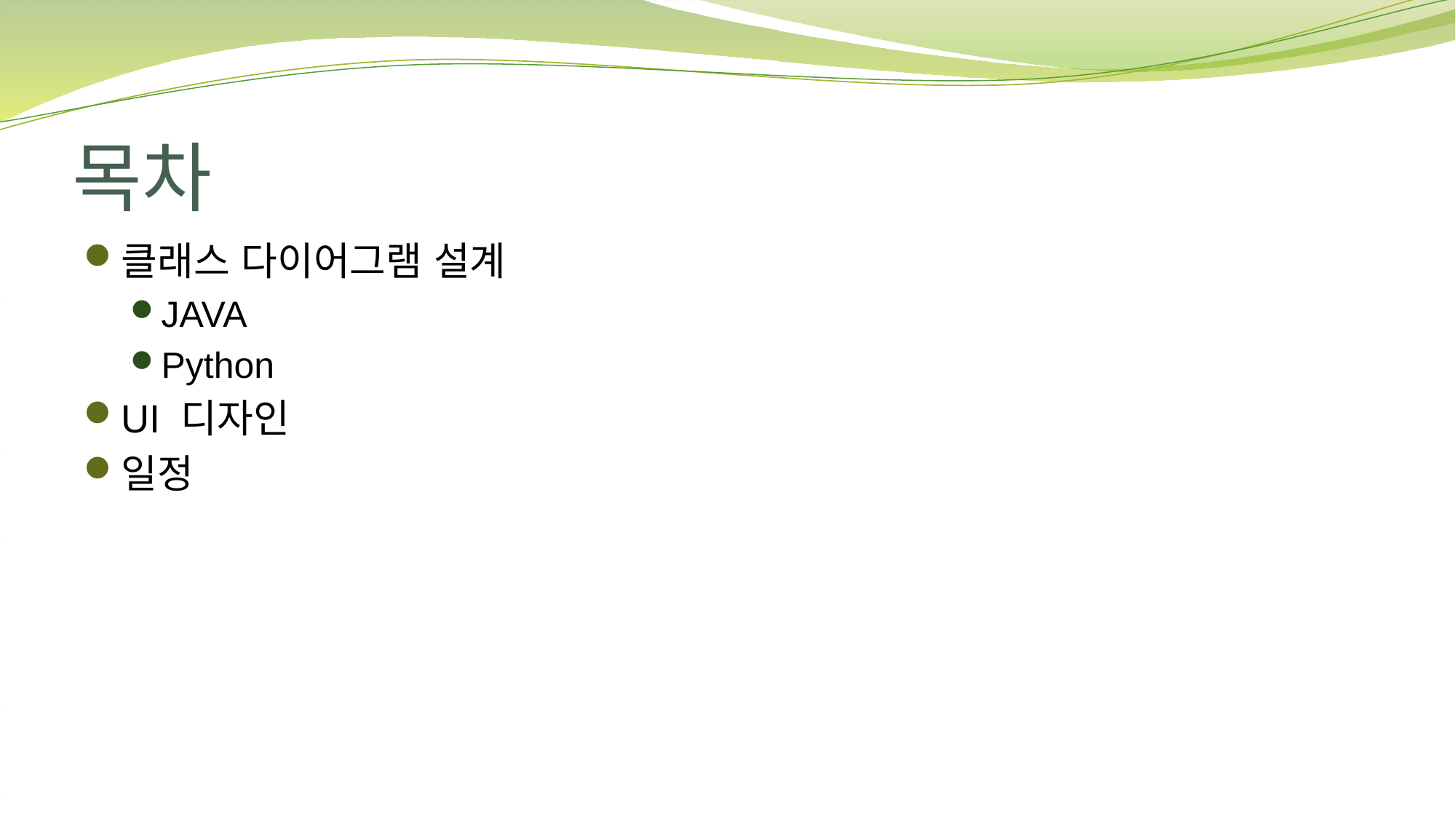

# 목차
클래스 다이어그램 설계
JAVA
Python
UI 디자인
일정